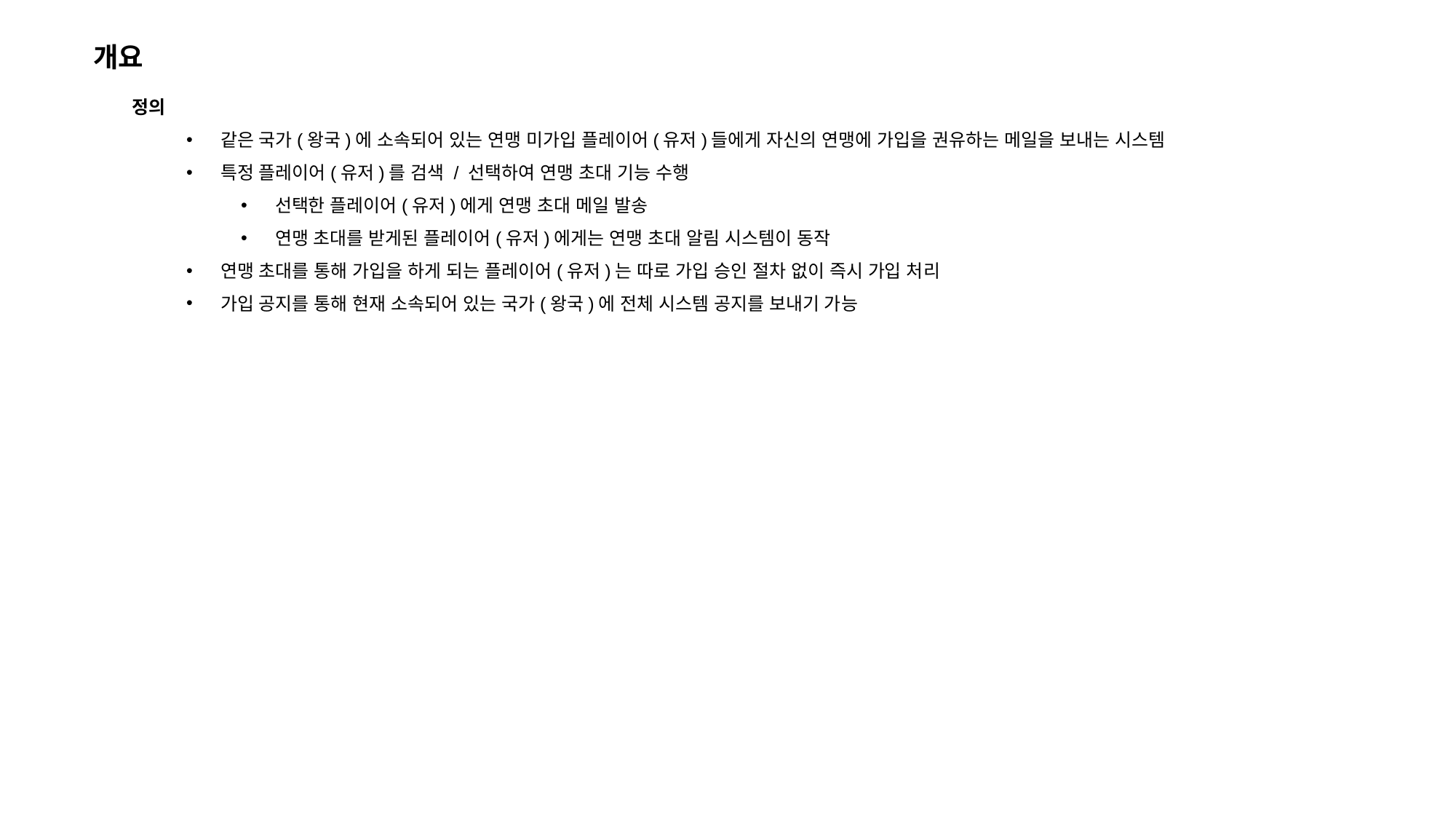

개요
정의
같은 국가(왕국)에 소속되어 있는 연맹 미가입 플레이어(유저)들에게 자신의 연맹에 가입을 권유하는 메일을 보내는 시스템
특정 플레이어(유저)를 검색 / 선택하여 연맹 초대 기능 수행
선택한 플레이어(유저)에게 연맹 초대 메일 발송
연맹 초대를 받게된 플레이어(유저)에게는 연맹 초대 알림 시스템이 동작
연맹 초대를 통해 가입을 하게 되는 플레이어(유저)는 따로 가입 승인 절차 없이 즉시 가입 처리
가입 공지를 통해 현재 소속되어 있는 국가(왕국)에 전체 시스템 공지를 보내기 가능